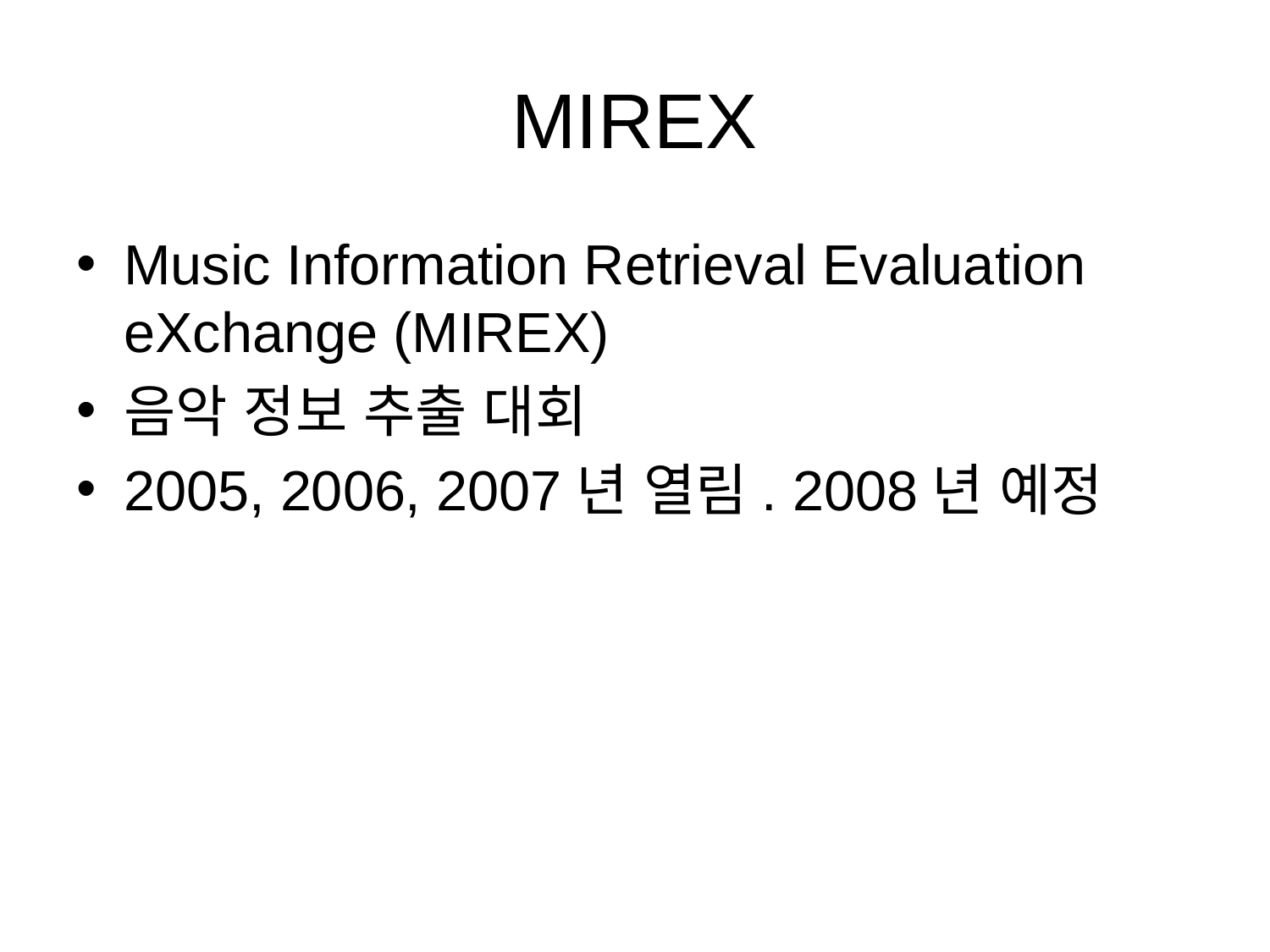

# MIREX
Music Information Retrieval Evaluation eXchange (MIREX)
음악 정보 추출 대회
2005, 2006, 2007년 열림. 2008년 예정